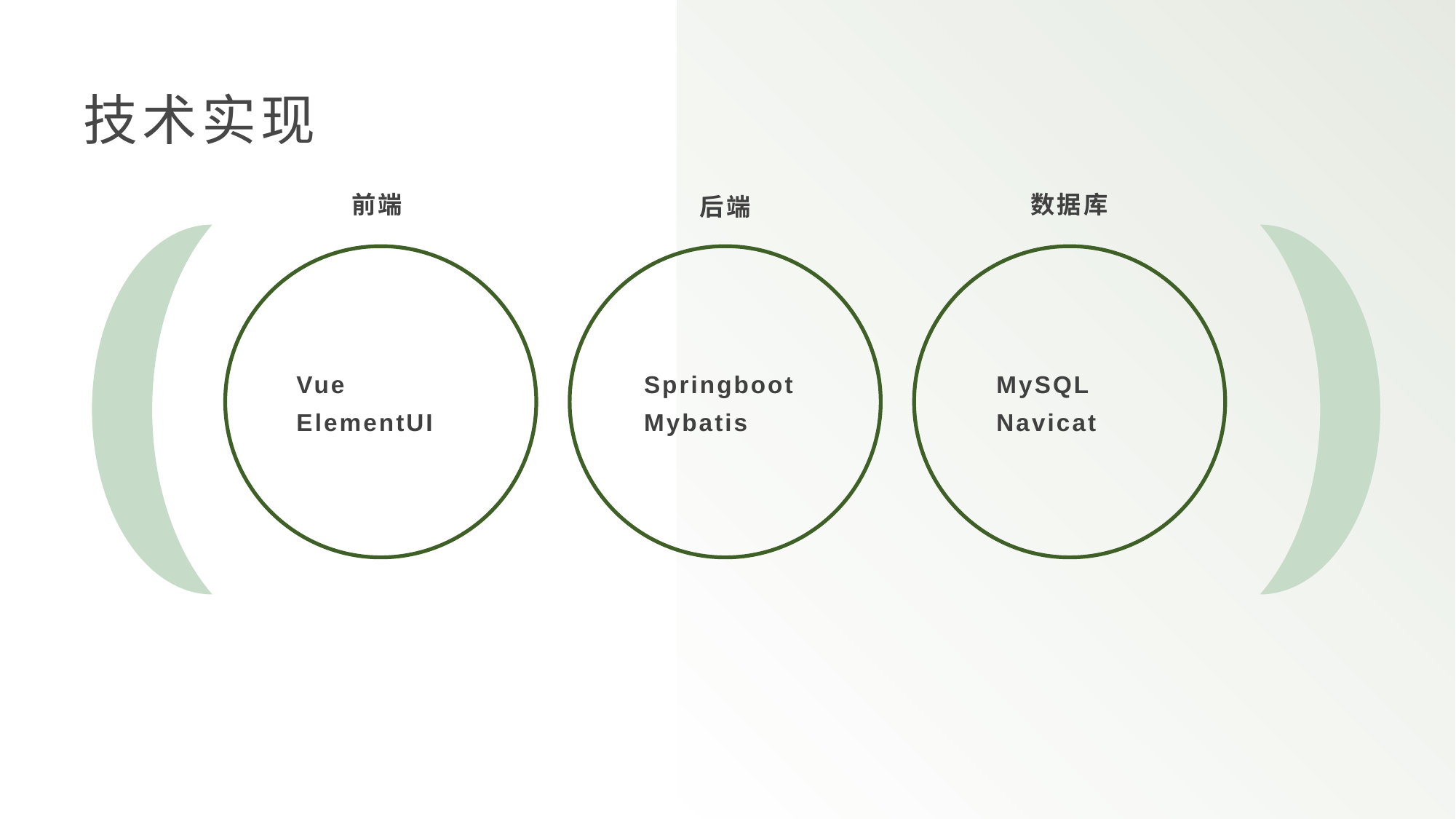

技术实现
数据库

前端

后端

Vue
ElementUI

Springboot
Mybatis

MySQL
Navicat